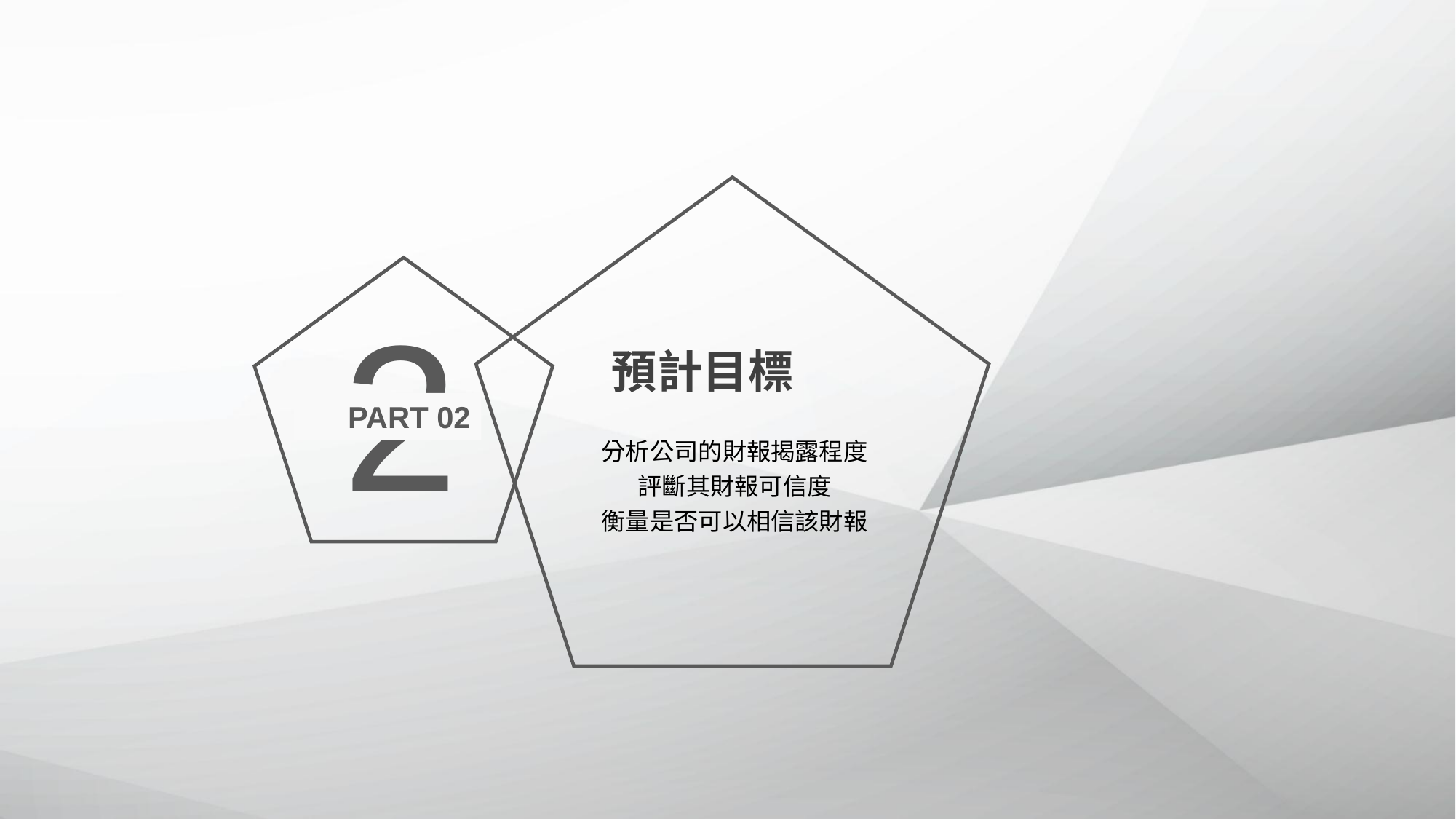

2
預計目標
PART 02
分析公司的財報揭露程度
評斷其財報可信度
衡量是否可以相信該財報